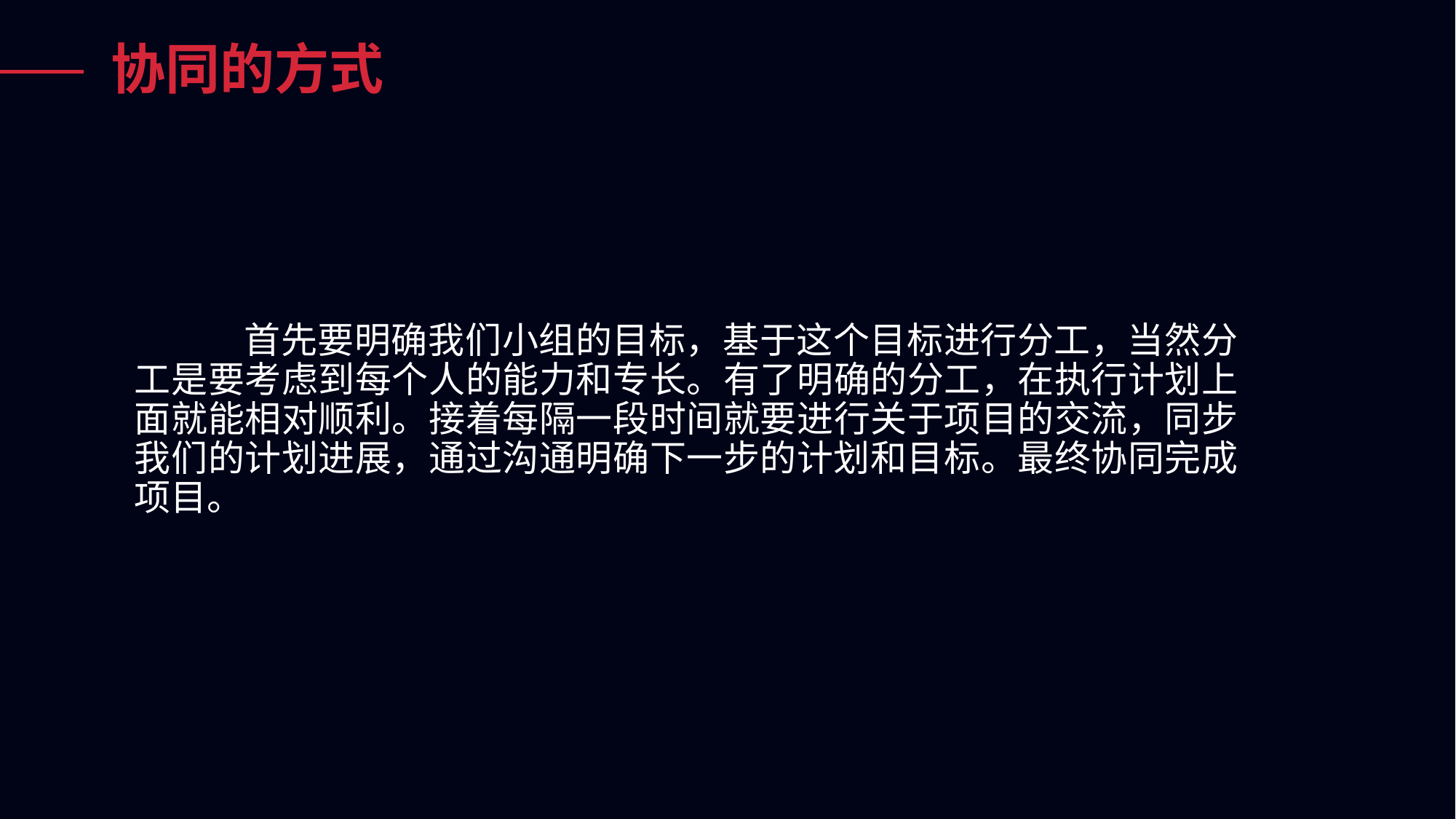

# 协同的方式
	首先要明确我们小组的目标，基于这个目标进行分工，当然分工是要考虑到每个人的能力和专长。有了明确的分工，在执行计划上面就能相对顺利。接着每隔一段时间就要进行关于项目的交流，同步我们的计划进展，通过沟通明确下一步的计划和目标。最终协同完成项目。